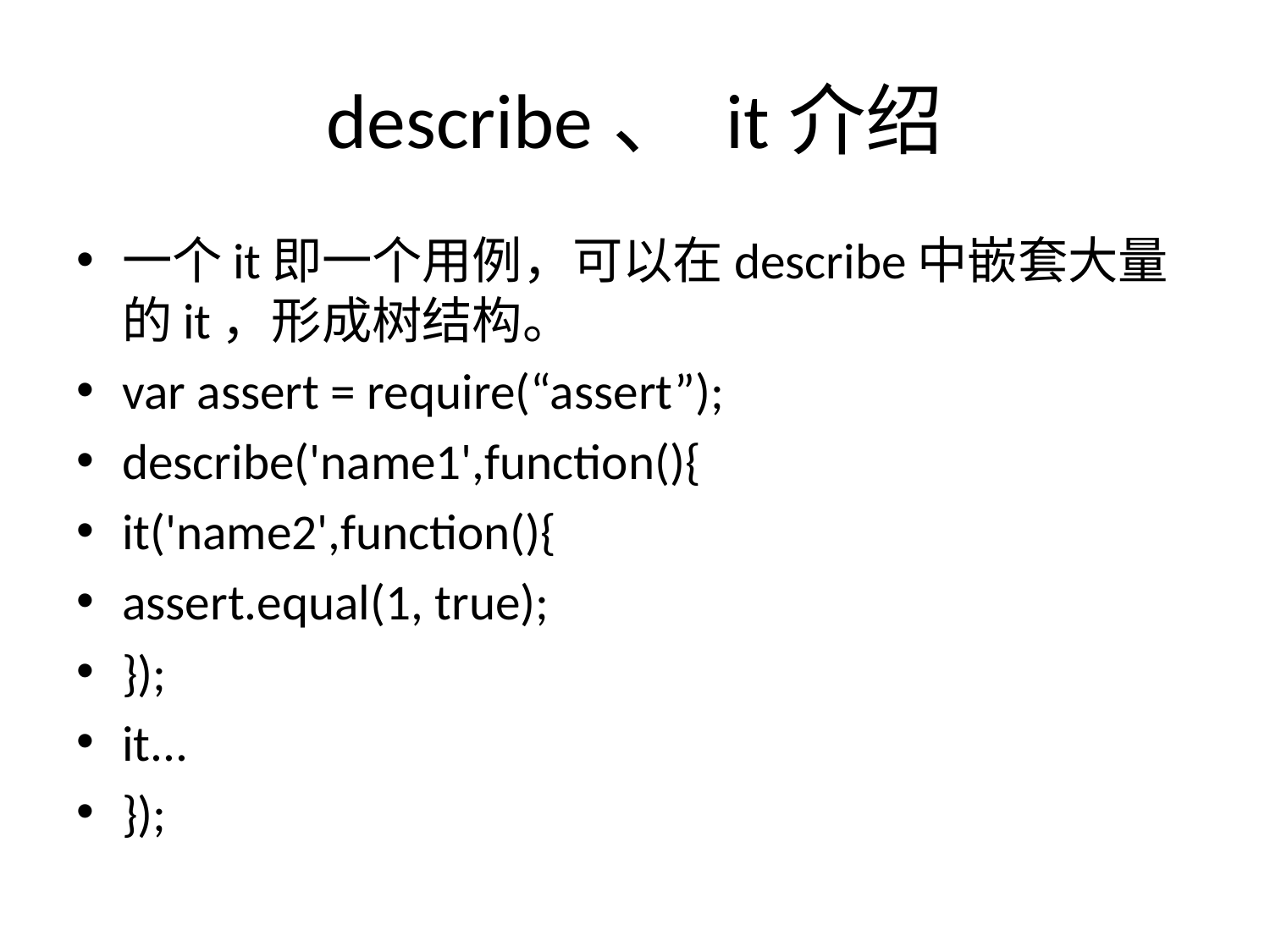

# describe、 it介绍
一个it即一个用例，可以在describe中嵌套大量的it，形成树结构。
var assert = require(“assert”);
describe('name1',function(){
it('name2',function(){
assert.equal(1, true);
});
it...
});